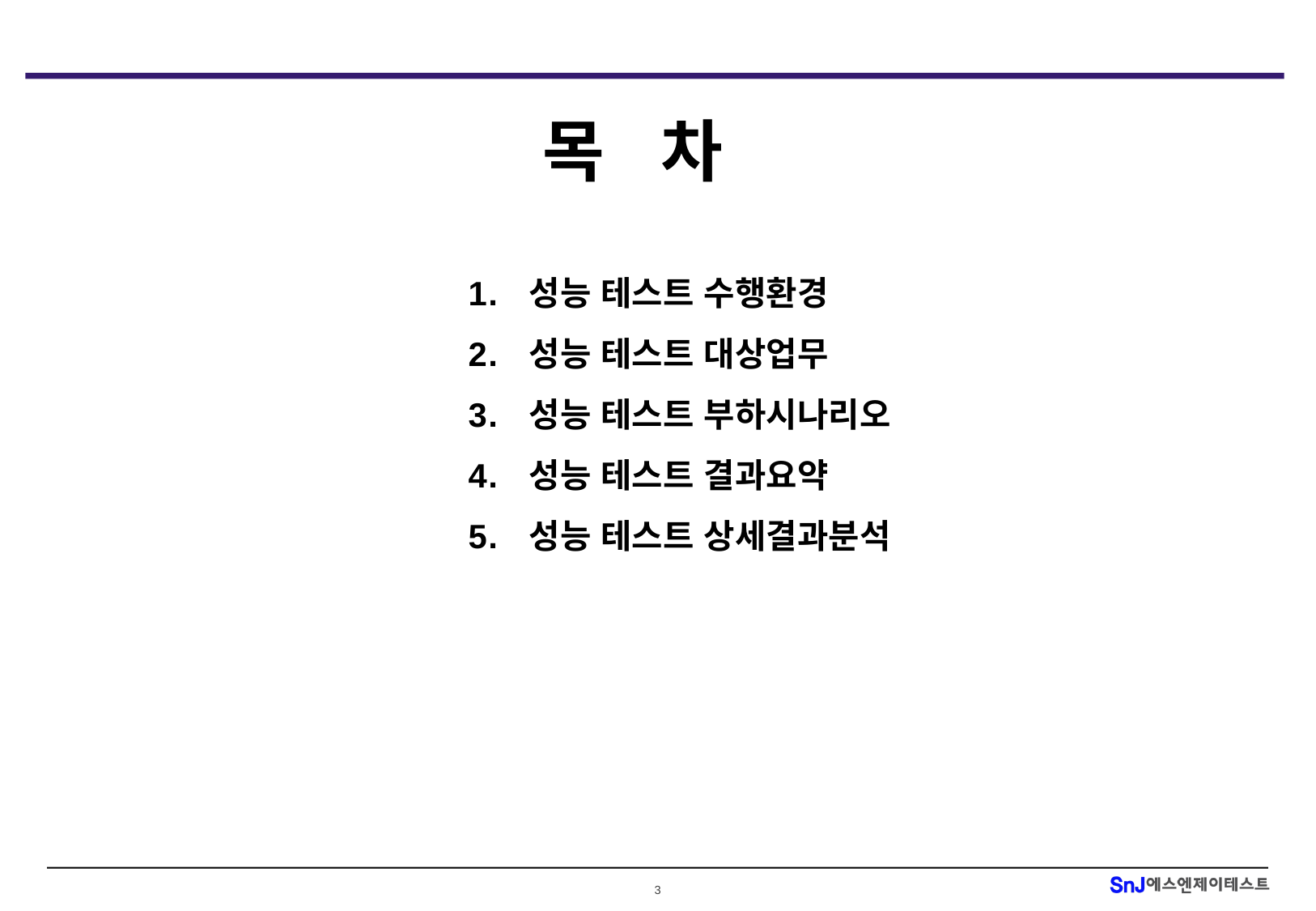

목   차
성능 테스트 수행환경
성능 테스트 대상업무
성능 테스트 부하시나리오
성능 테스트 결과요약
성능 테스트 상세결과분석